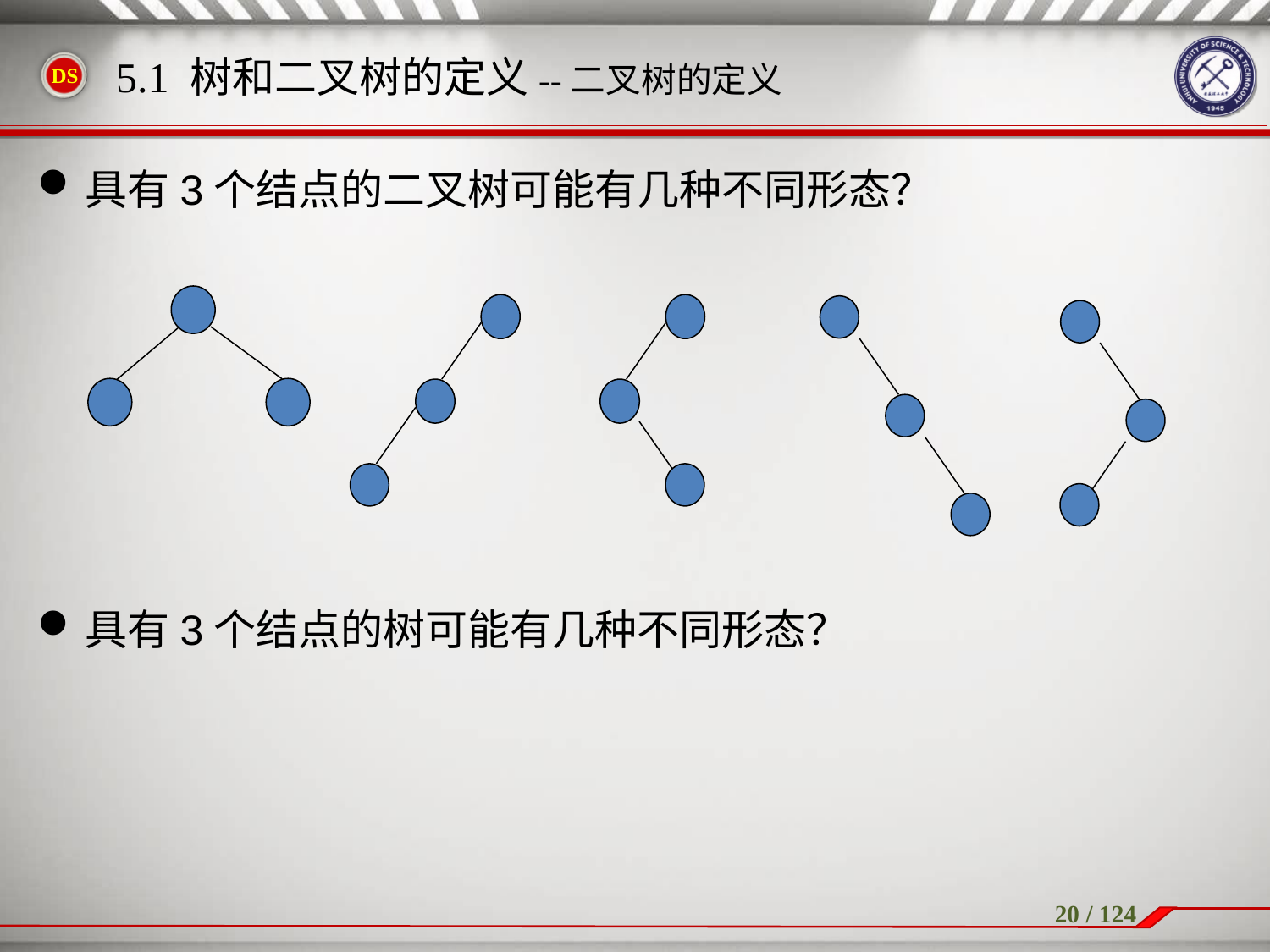

具有3个结点的二叉树可能有几种不同形态？

具有3个结点的树可能有几种不同形态？

5.1 树和二叉树的定义--二叉树的定义